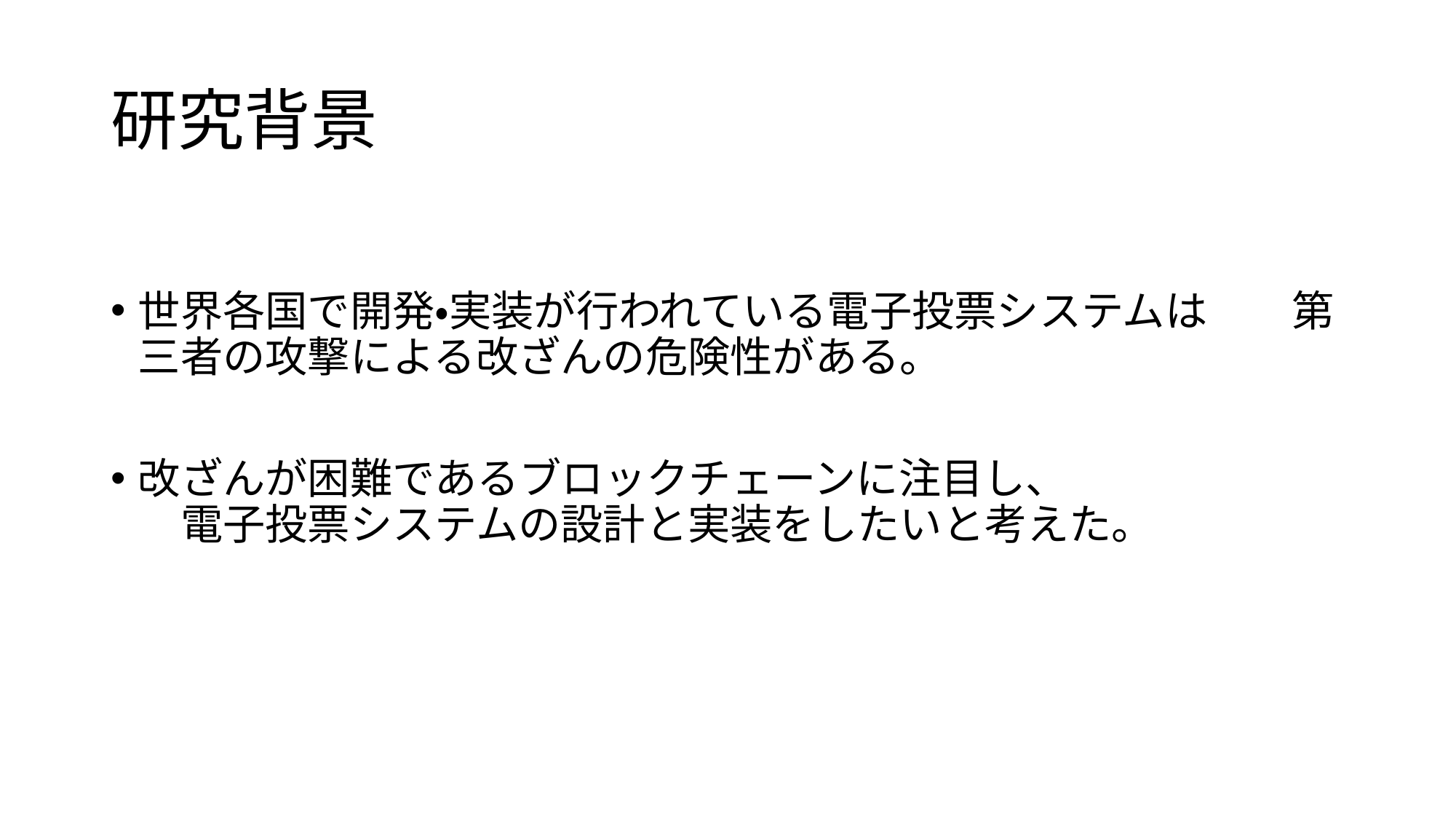

# 研究背景

世界各国で開発・実装が行われている電子投票システムは　　第三者の攻撃による改ざんの危険性がある。

改ざんが困難であるブロックチェーンに注目し、　　　　　　　電子投票システムの設計と実装をしたいと考えた。